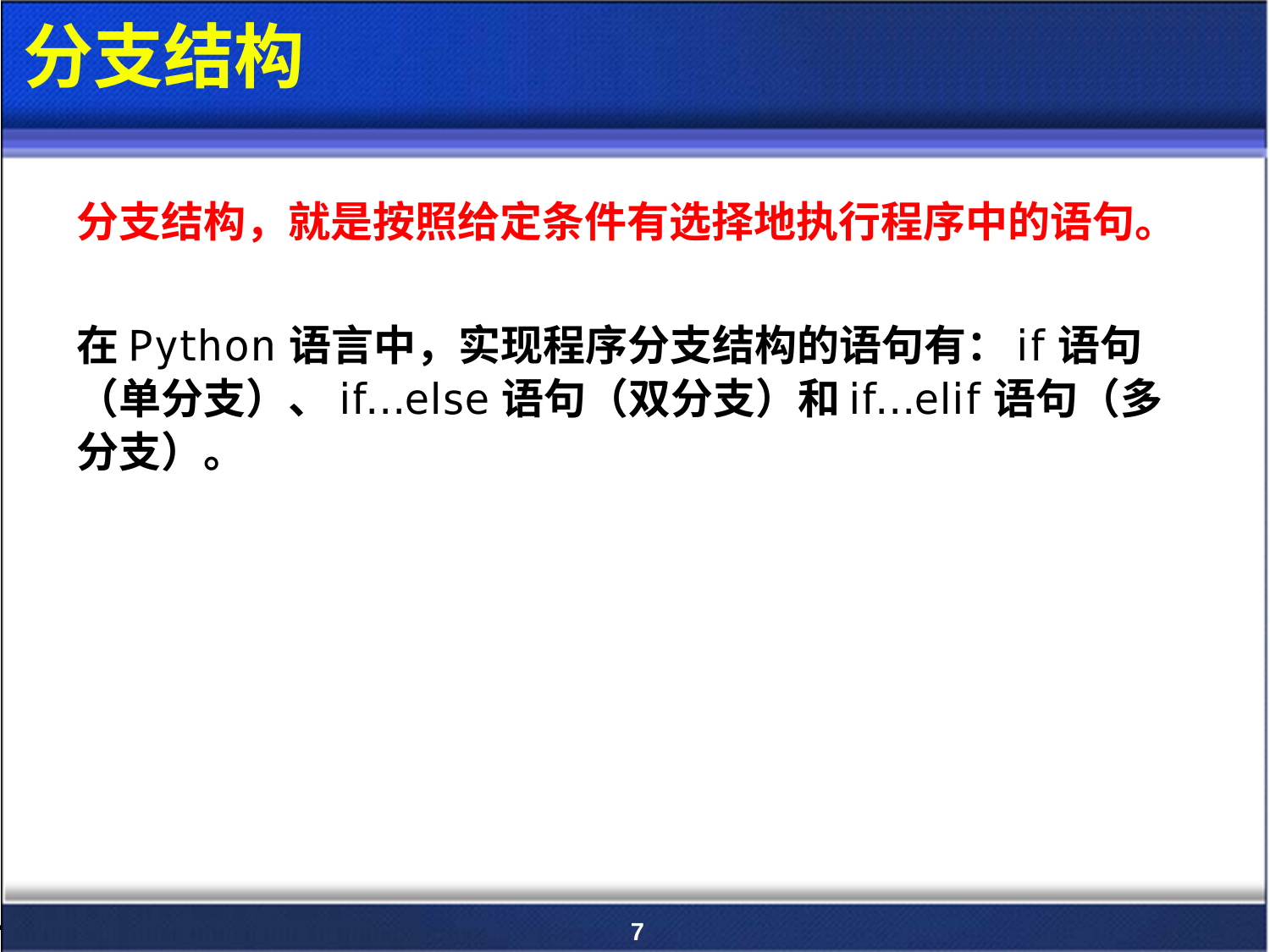

# 分支结构
分支结构，就是按照给定条件有选择地执行程序中的语句。

在Python语言中，实现程序分支结构的语句有：if语句（单分支）、if...else语句（双分支）和if...elif语句（多分支）。
7